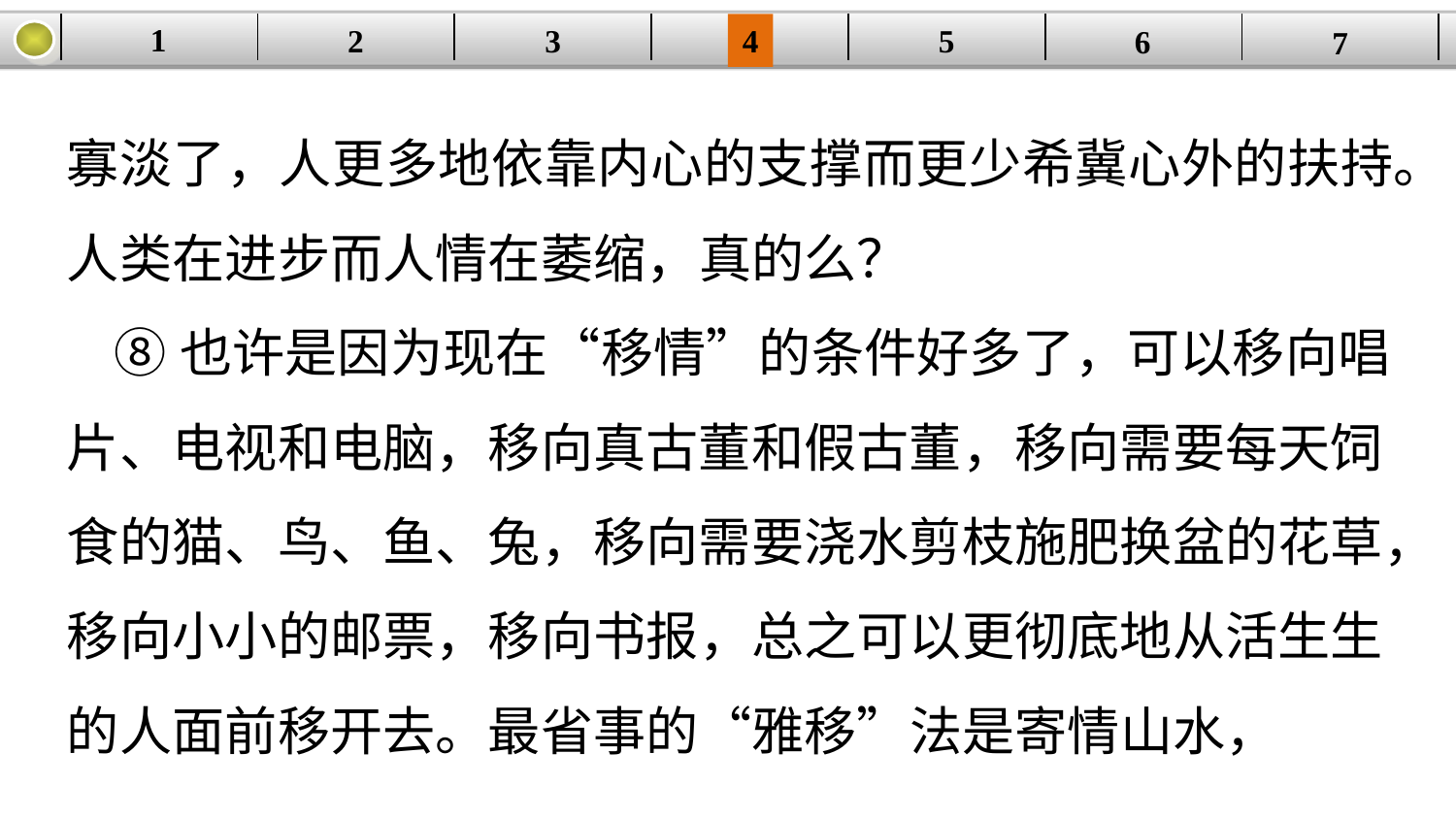

1
5
3
2
|  |  |  |  |  |  |  |
| --- | --- | --- | --- | --- | --- | --- |
4
6
7

寡淡了，人更多地依靠内心的支撑而更少希冀心外的扶持。人类在进步而人情在萎缩，真的么？
    ⑧也许是因为现在“移情”的条件好多了，可以移向唱片、电视和电脑，移向真古董和假古董，移向需要每天饲食的猫、鸟、鱼、兔，移向需要浇水剪枝施肥换盆的花草，移向小小的邮票，移向书报，总之可以更彻底地从活生生的人面前移开去。最省事的“雅移”法是寄情山水，